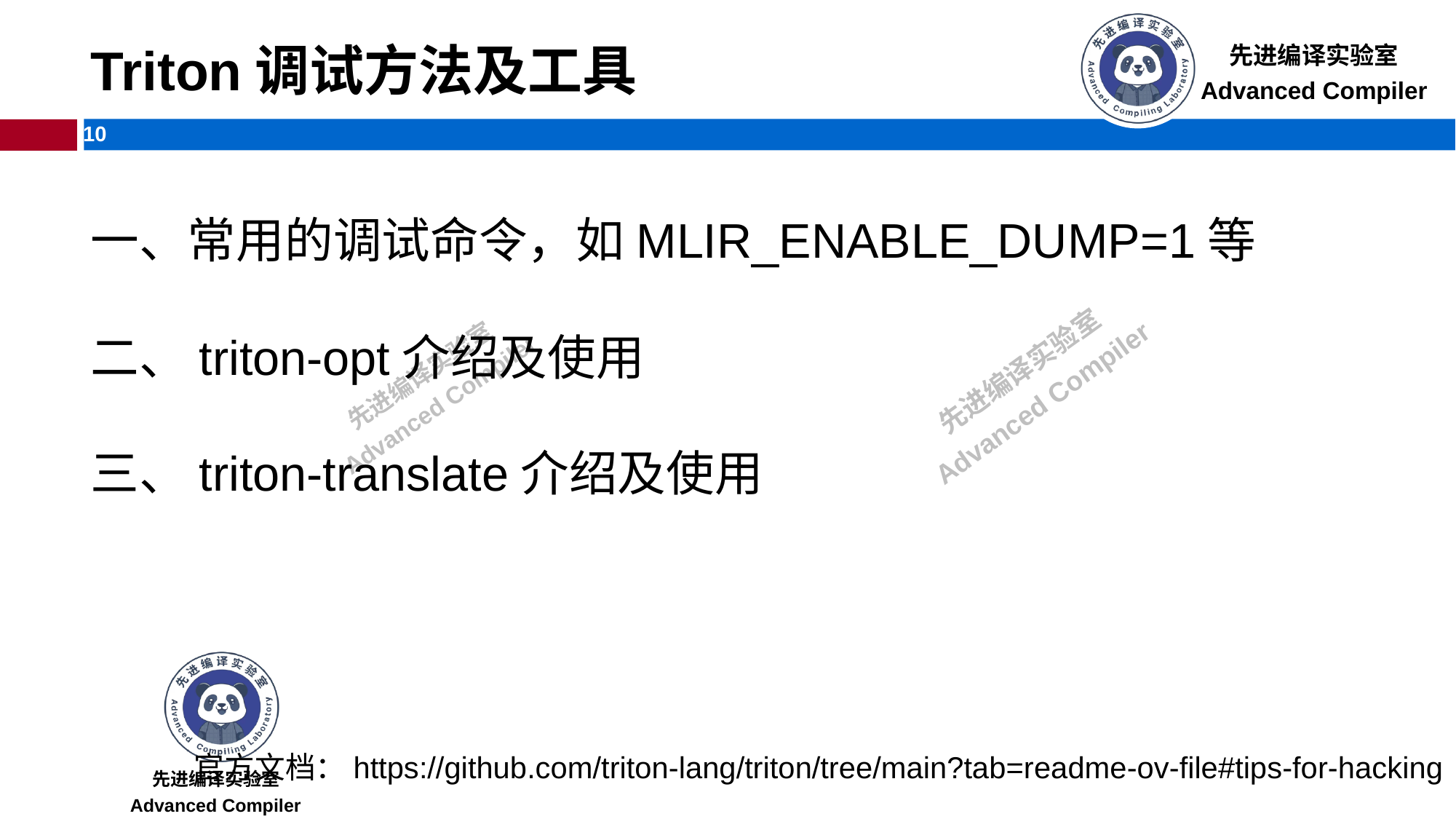

# Triton调试方法及工具
一、常用的调试命令，如MLIR_ENABLE_DUMP=1等

二、triton-opt介绍及使用

三、triton-translate介绍及使用

官方文档：https://github.com/triton-lang/triton/tree/main?tab=readme-ov-file#tips-for-hacking